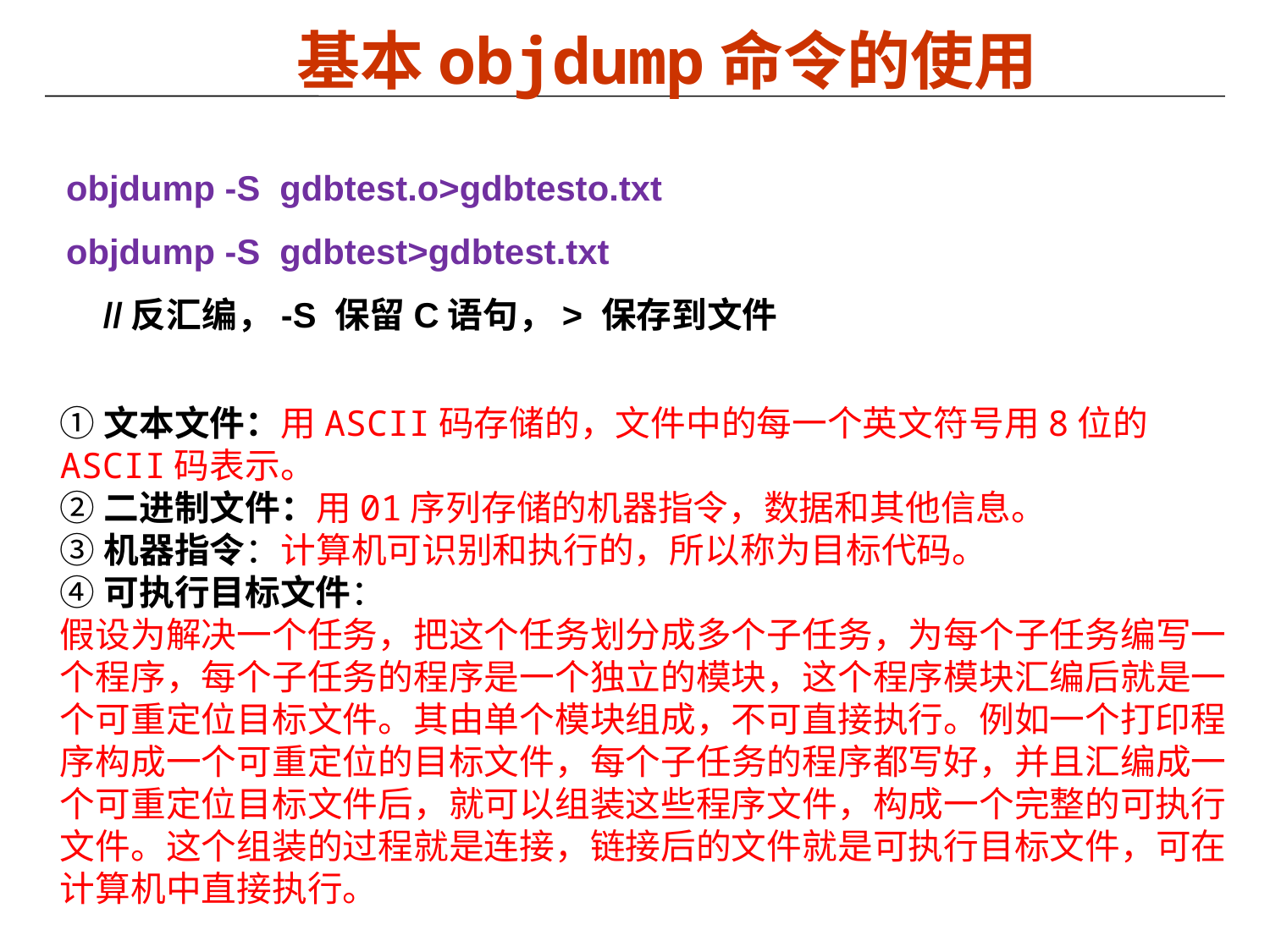

基本objdump命令的使用
objdump -S  gdbtest.o>gdbtesto.txt
objdump -S  gdbtest>gdbtest.txt
//反汇编，-S 保留C语句，> 保存到文件
①文本文件：用ASCII码存储的，文件中的每一个英文符号用8位的ASCII码表示。
②二进制文件：用01序列存储的机器指令，数据和其他信息。
③机器指令：计算机可识别和执行的，所以称为目标代码。
④可执行目标文件：
假设为解决一个任务，把这个任务划分成多个子任务，为每个子任务编写一个程序，每个子任务的程序是一个独立的模块，这个程序模块汇编后就是一个可重定位目标文件。其由单个模块组成，不可直接执行。例如一个打印程序构成一个可重定位的目标文件，每个子任务的程序都写好，并且汇编成一个可重定位目标文件后，就可以组装这些程序文件，构成一个完整的可执行文件。这个组装的过程就是连接，链接后的文件就是可执行目标文件，可在计算机中直接执行。